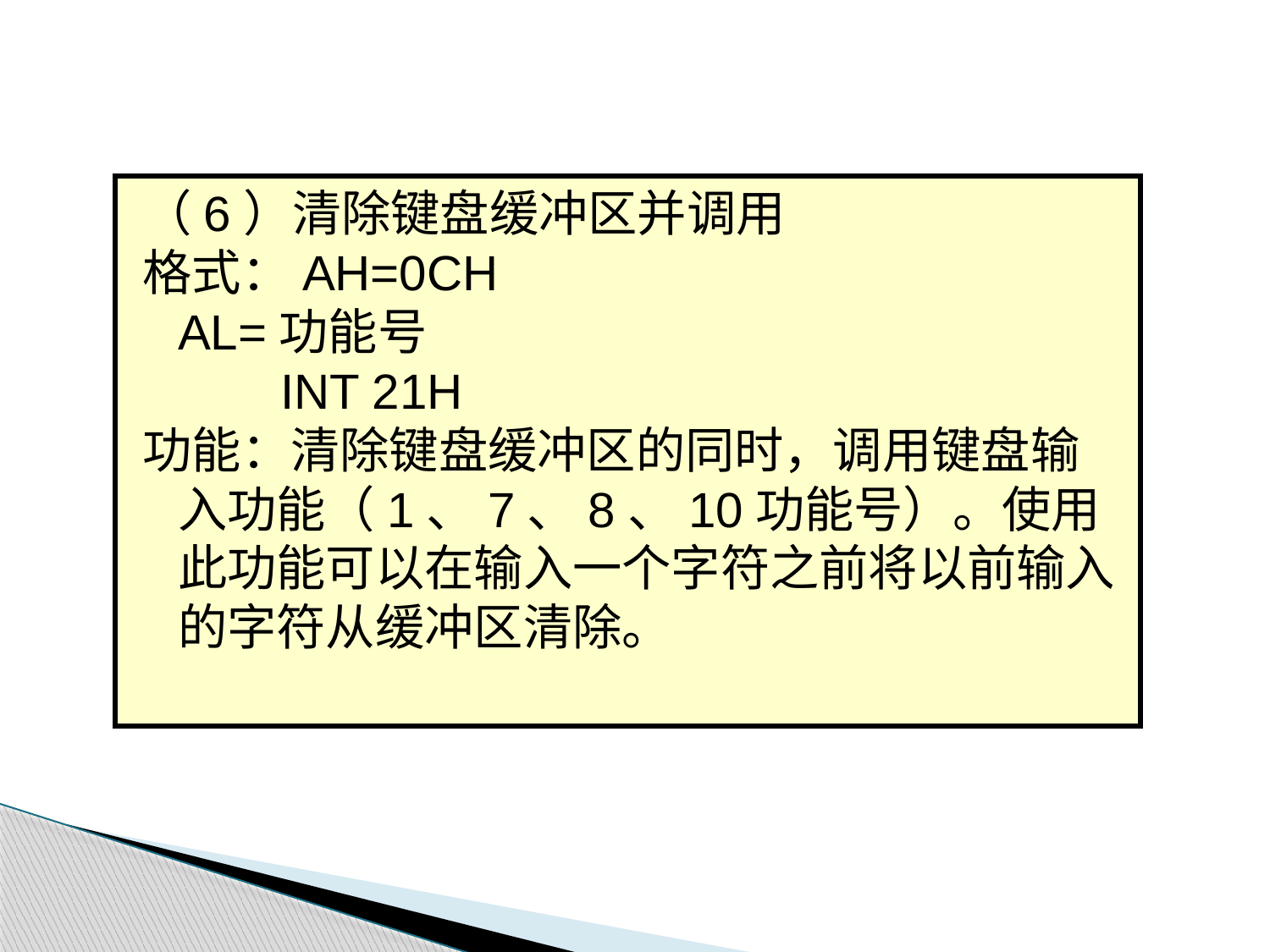

（6）清除键盘缓冲区并调用
格式：AH=0CH
	AL=功能号
          INT 21H
功能：清除键盘缓冲区的同时，调用键盘输入功能（1、7、8、10功能号）。使用此功能可以在输入一个字符之前将以前输入的字符从缓冲区清除。